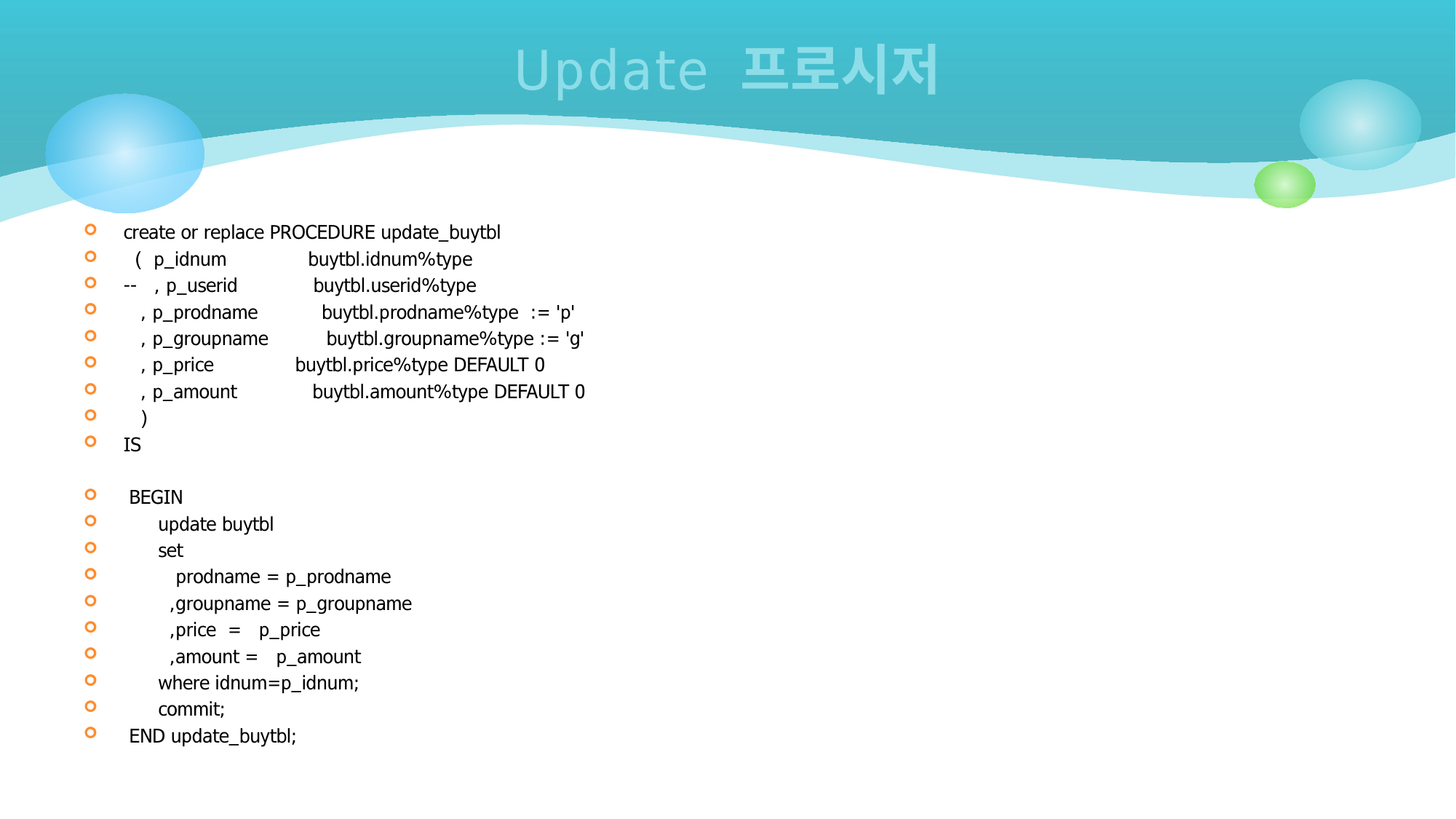

# Update 프로시저
create or replace PROCEDURE update_buytbl
  (  p_idnum              buytbl.idnum%type
--   , p_userid             buytbl.userid%type
   , p_prodname           buytbl.prodname%type  := 'p'
   , p_groupname          buytbl.groupname%type := 'g'
   , p_price              buytbl.price%type DEFAULT 0
   , p_amount             buytbl.amount%type DEFAULT 0
   )
IS

 BEGIN
      update buytbl
      set
         prodname = p_prodname
        ,groupname = p_groupname
        ,price  =   p_price
        ,amount =   p_amount
      where idnum=p_idnum;
      commit;
 END update_buytbl;